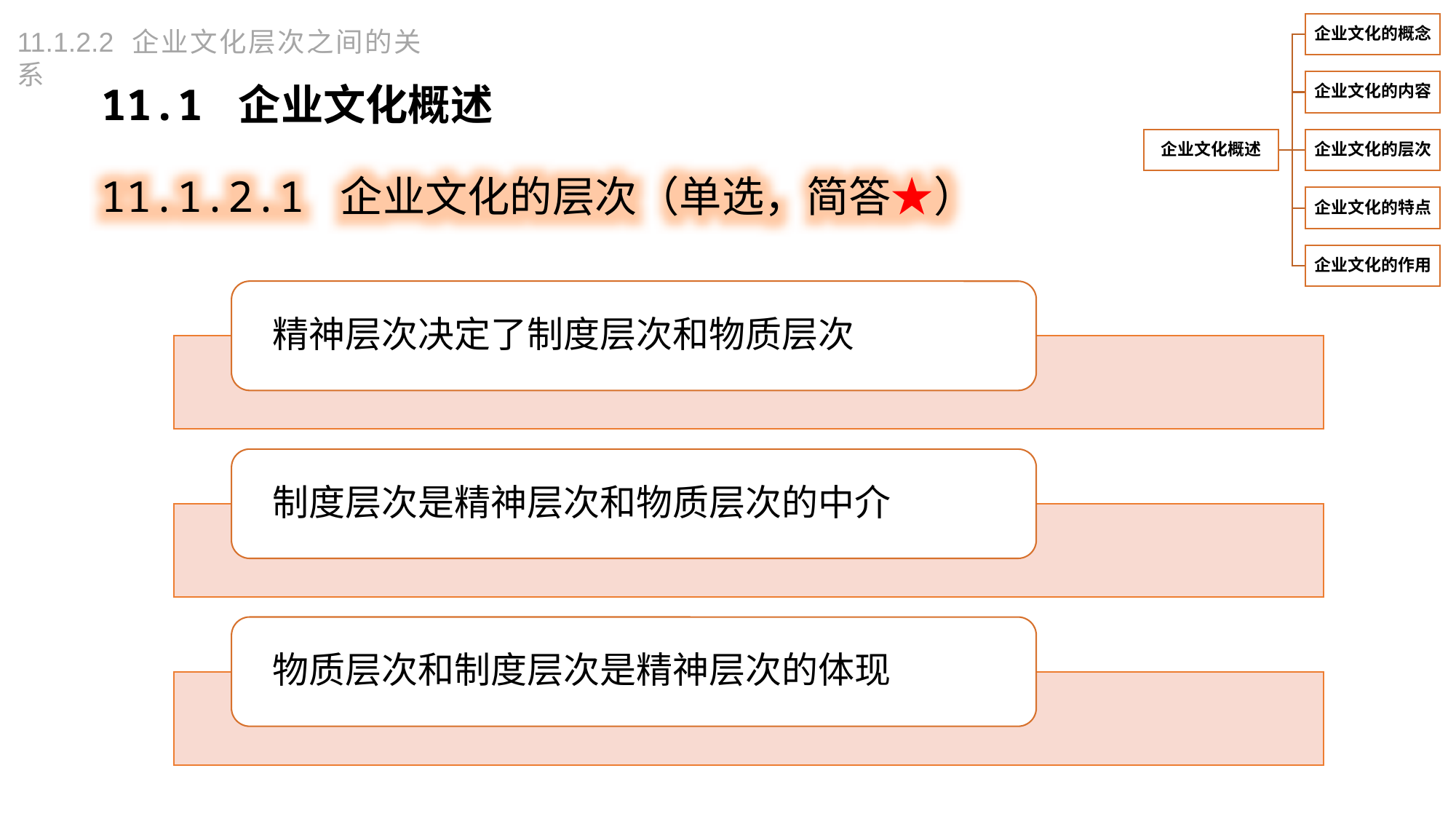

企业文化概述
企业文化的概念
企业文化的内容
企业文化的层次
企业文化的特点
企业文化的作用
11.1.2.2 企业文化层次之间的关系
11.1 企业文化概述
11.1.2.1 企业文化的层次（单选，简答★）
精神层次决定了制度层次和物质层次
制度层次是精神层次和物质层次的中介
物质层次和制度层次是精神层次的体现